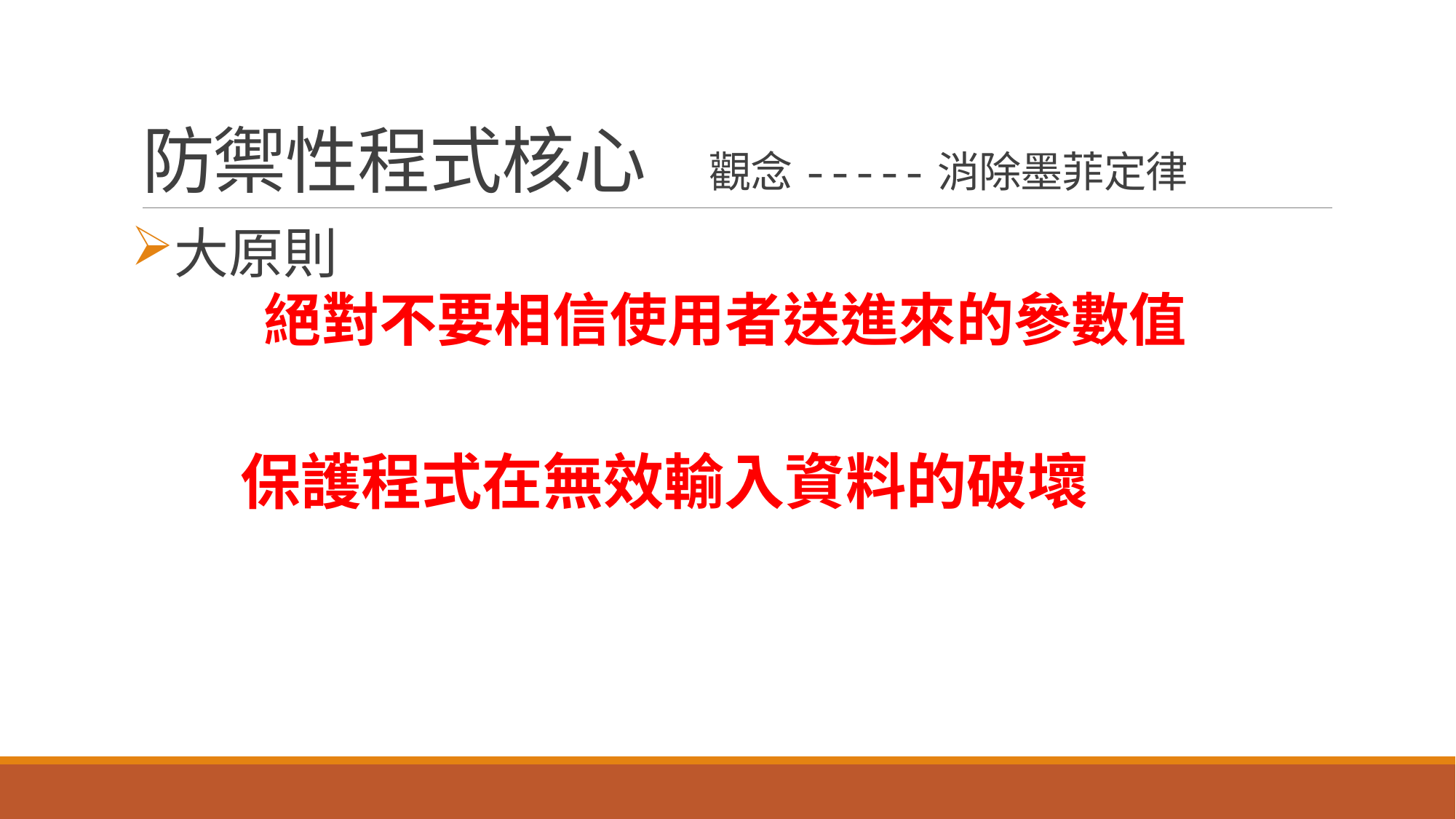

# 防禦性程式核心    觀念-----消除墨菲定律
大原則
	絕對不要相信使用者送進來的參數值

	保護程式在無效輸入資料的破壞